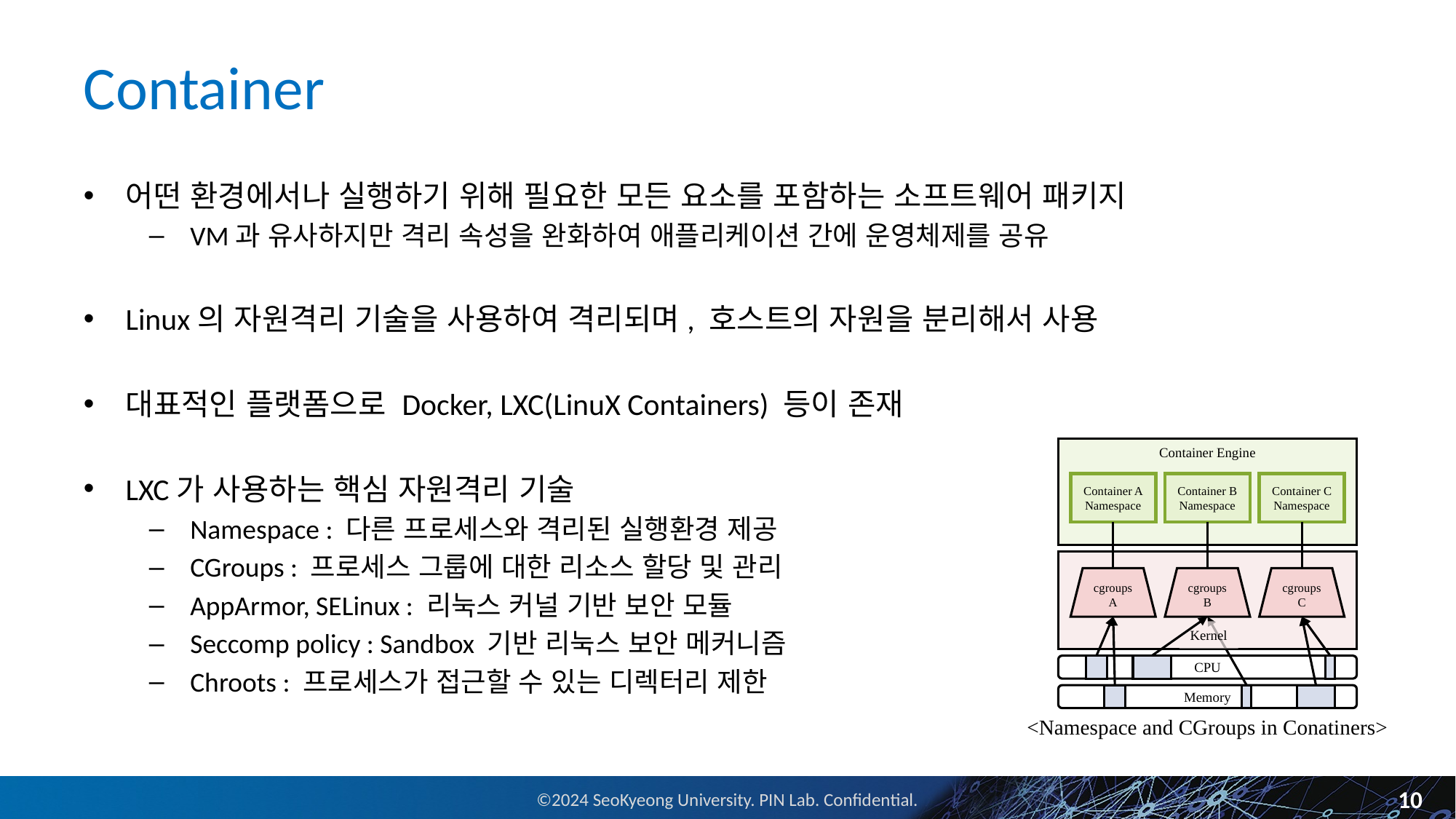

# Container
어떤 환경에서나 실행하기 위해 필요한 모든 요소를 포함하는 소프트웨어 패키지
VM과 유사하지만 격리 속성을 완화하여 애플리케이션 간에 운영체제를 공유

Linux의 자원격리 기술을 사용하여 격리되며, 호스트의 자원을 분리해서 사용

대표적인 플랫폼으로 Docker, LXC(LinuX Containers) 등이 존재

LXC가 사용하는 핵심 자원격리 기술
Namespace : 다른 프로세스와 격리된 실행환경 제공
CGroups : 프로세스 그룹에 대한 리소스 할당 및 관리
AppArmor, SELinux : 리눅스 커널 기반 보안 모듈
Seccomp policy : Sandbox 기반 리눅스 보안 메커니즘
Chroots : 프로세스가 접근할 수 있는 디렉터리 제한
Container Engine

Container A Namespace
Container B Namespace
Container C Namespace

cgroups A
cgroups B
cgroups C
Kernel
CPU

Memory

<Namespace and CGroups in Conatiners>
10